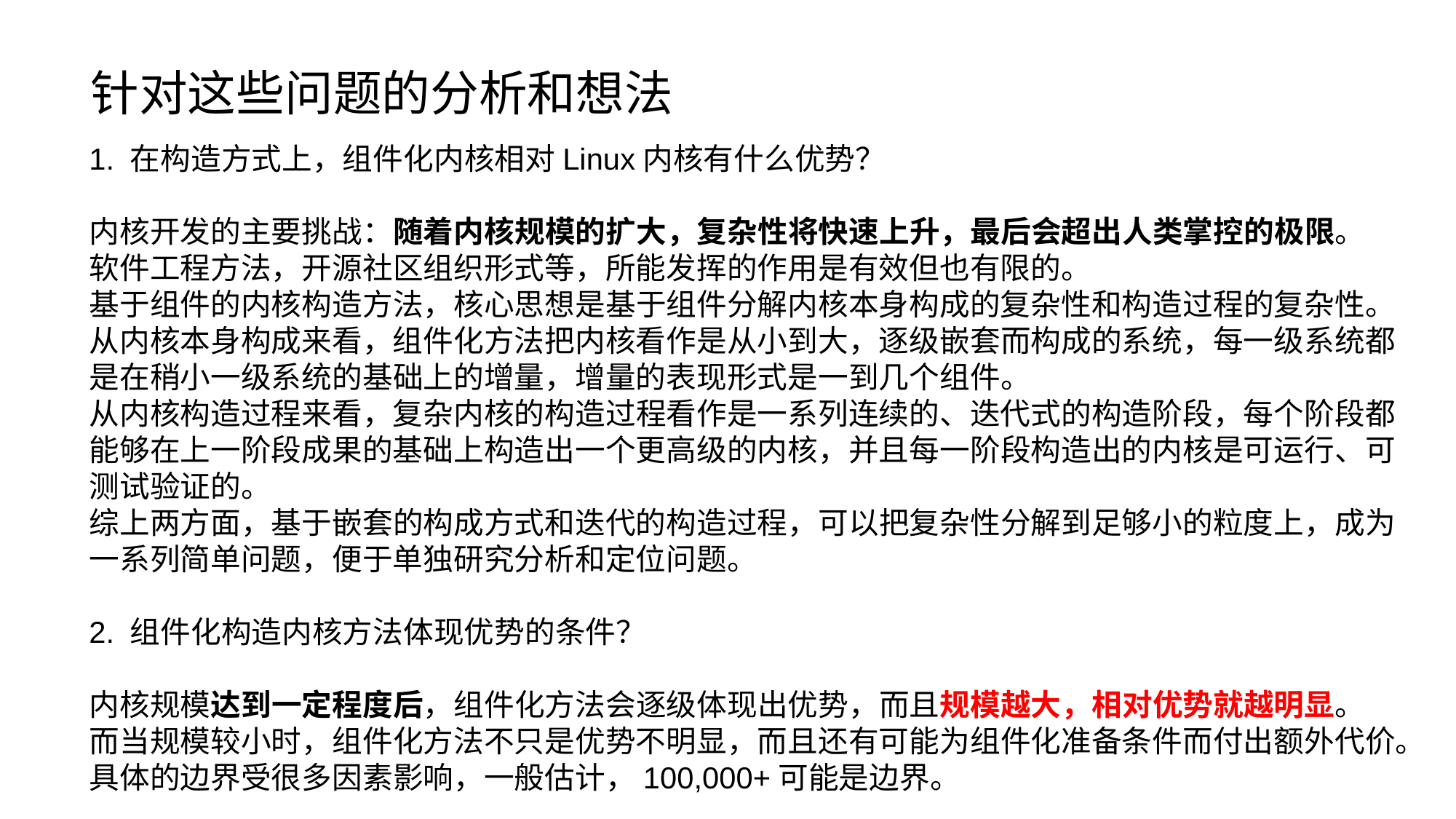

针对这些问题的分析和想法
1. 在构造方式上，组件化内核相对Linux内核有什么优势？

内核开发的主要挑战：随着内核规模的扩大，复杂性将快速上升，最后会超出人类掌控的极限。
软件工程方法，开源社区组织形式等，所能发挥的作用是有效但也有限的。
基于组件的内核构造方法，核心思想是基于组件分解内核本身构成的复杂性和构造过程的复杂性。
从内核本身构成来看，组件化方法把内核看作是从小到大，逐级嵌套而构成的系统，每一级系统都是在稍小一级系统的基础上的增量，增量的表现形式是一到几个组件。
从内核构造过程来看，复杂内核的构造过程看作是一系列连续的、迭代式的构造阶段，每个阶段都能够在上一阶段成果的基础上构造出一个更高级的内核，并且每一阶段构造出的内核是可运行、可测试验证的。
综上两方面，基于嵌套的构成方式和迭代的构造过程，可以把复杂性分解到足够小的粒度上，成为一系列简单问题，便于单独研究分析和定位问题。

2. 组件化构造内核方法体现优势的条件？

内核规模达到一定程度后，组件化方法会逐级体现出优势，而且规模越大，相对优势就越明显。
而当规模较小时，组件化方法不只是优势不明显，而且还有可能为组件化准备条件而付出额外代价。
具体的边界受很多因素影响，一般估计，100,000+可能是边界。